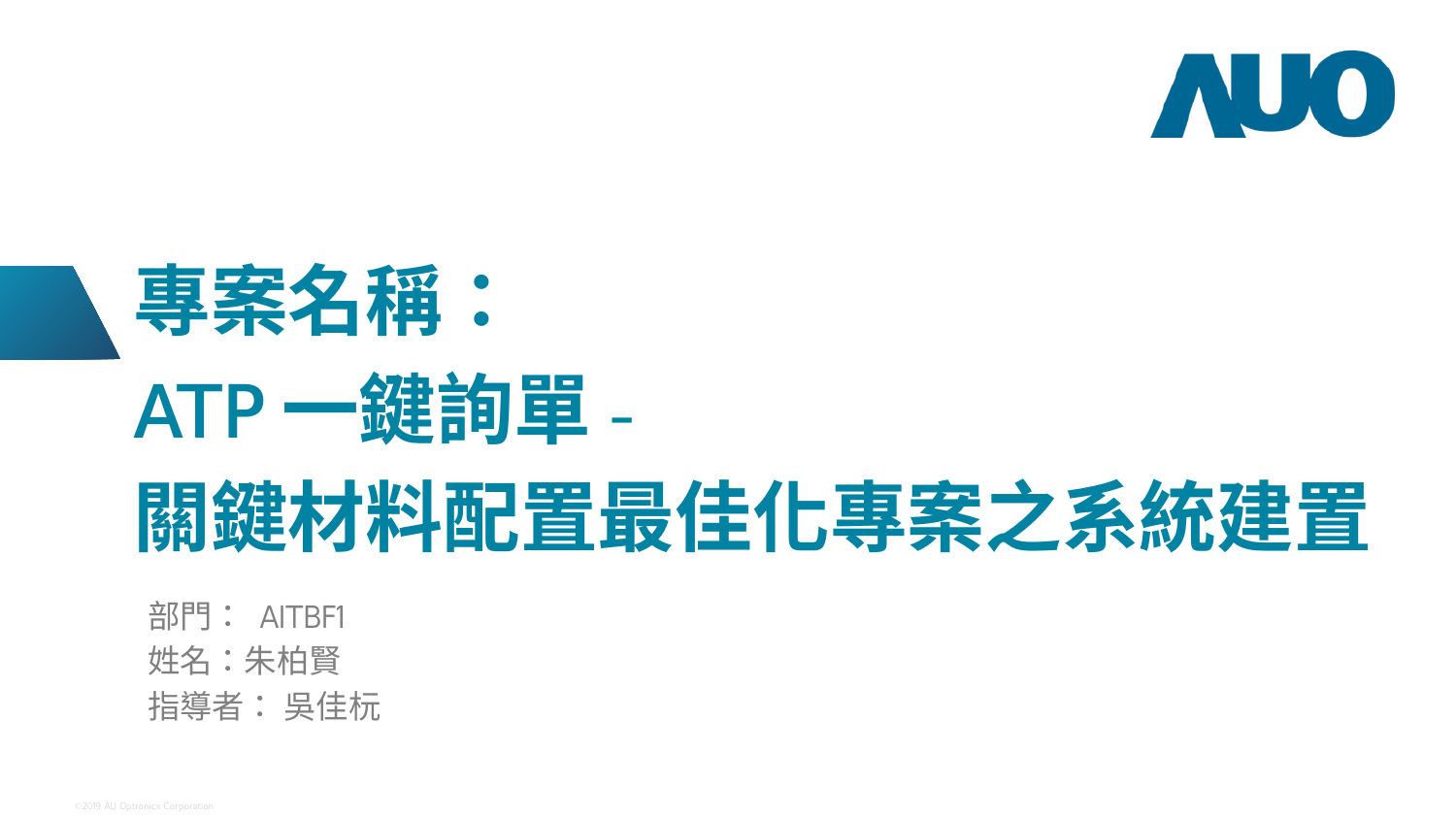

專案名稱：
ATP一鍵詢單-
關鍵材料配置最佳化專案之系統建置
部門： AITBF1
姓名：朱柏賢
指導者： 吳佳杬